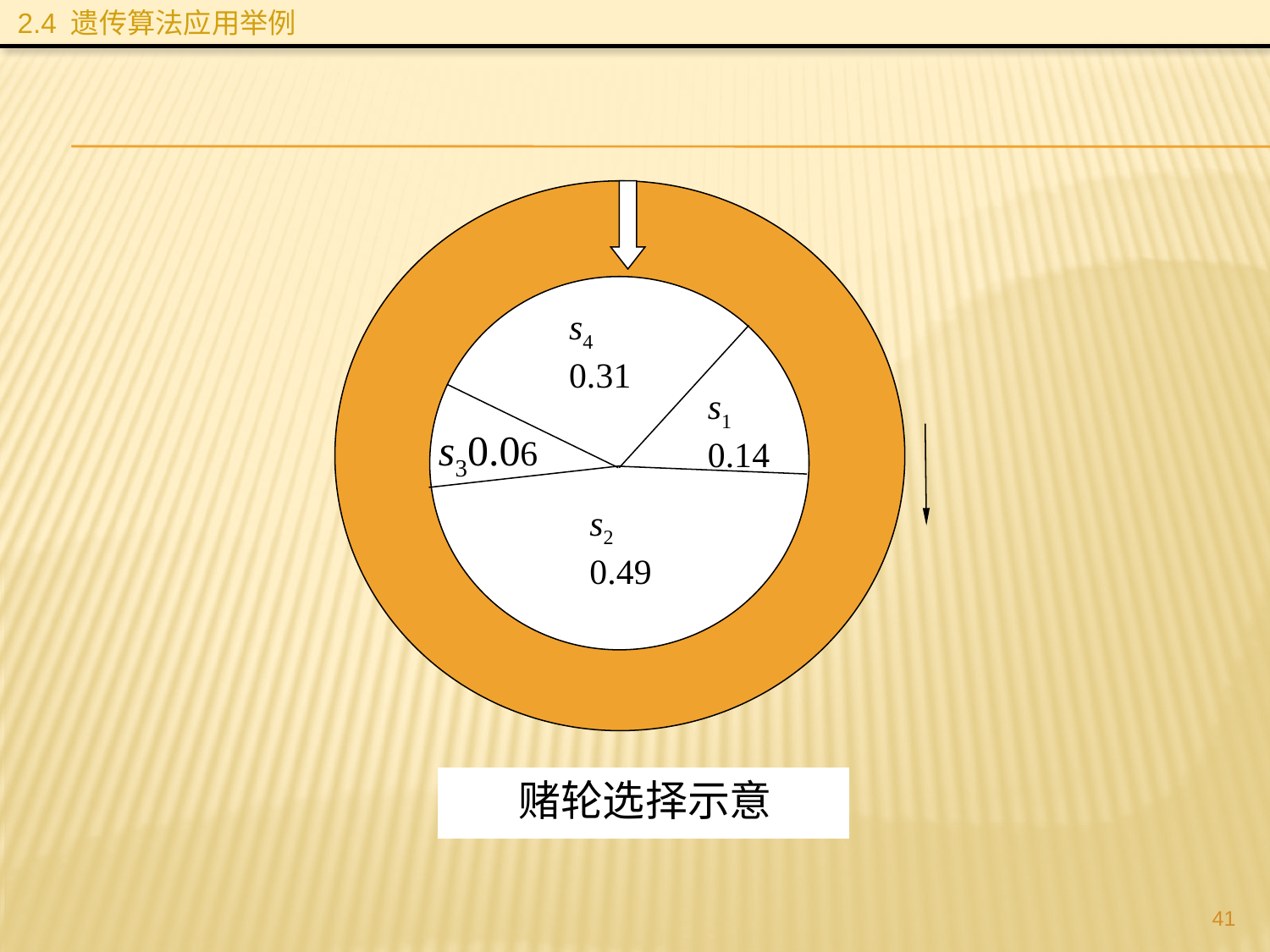

2.4 遗传算法应用举例

s4
0.31

s1
0.14
s30.06

s2
0.49
      赌轮选择示意
41